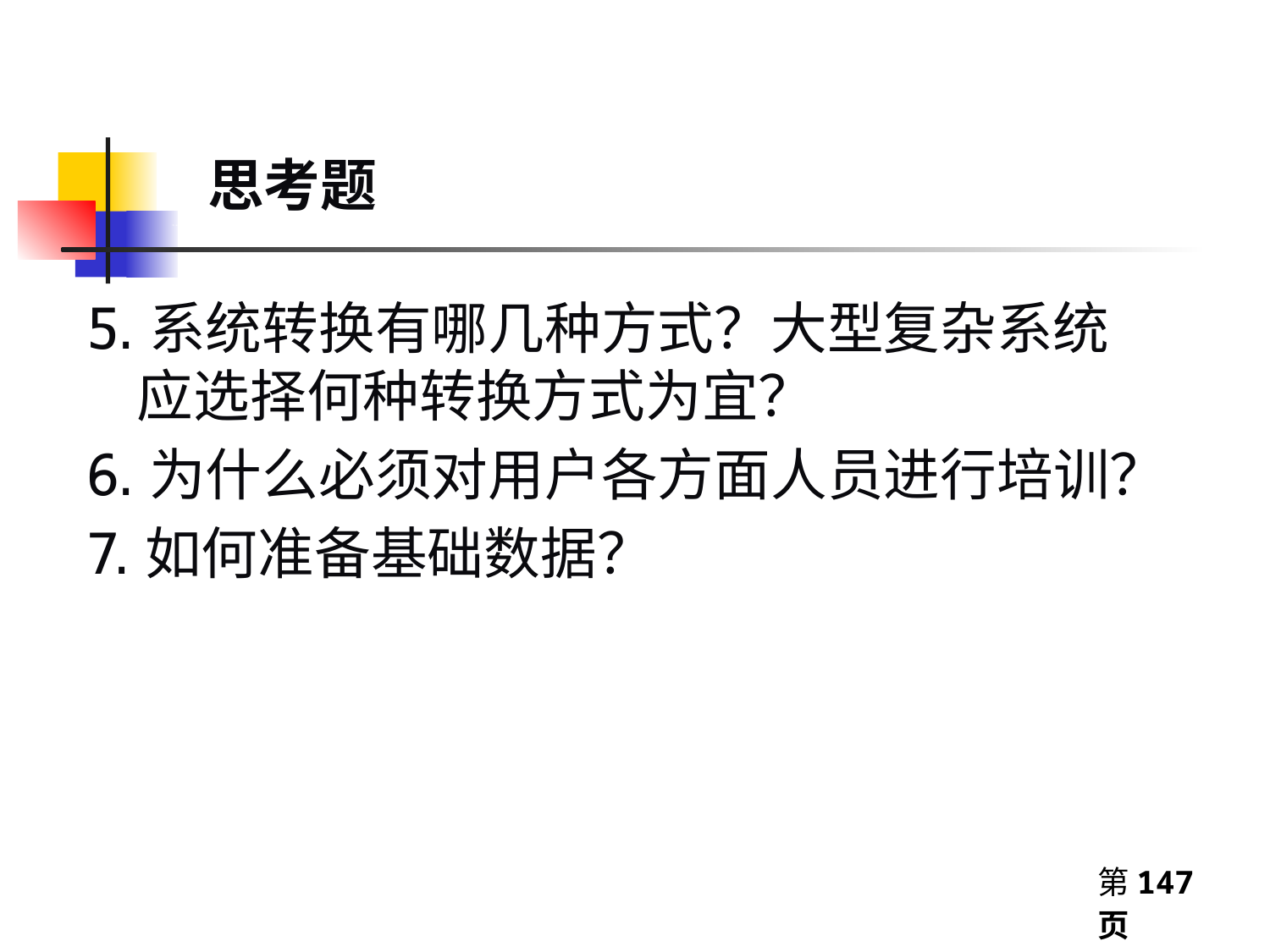

# 第一章思考题
思考题
5.系统转换有哪几种方式？大型复杂系统应选择何种转换方式为宜？
6.为什么必须对用户各方面人员进行培训？
7.如何准备基础数据？